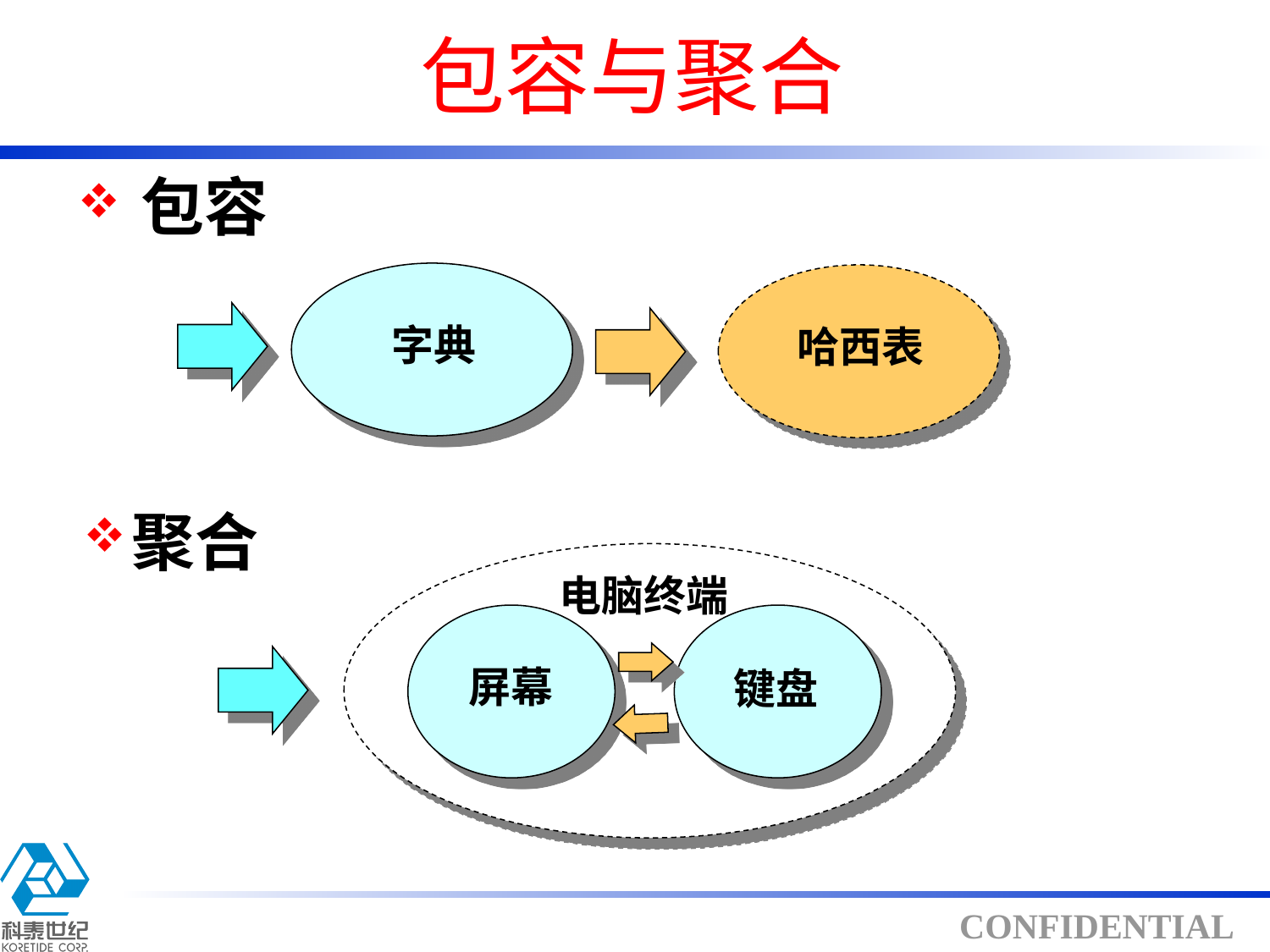

# 包容与聚合
包容

字典
哈西表
聚合

电脑终端

屏幕
键盘